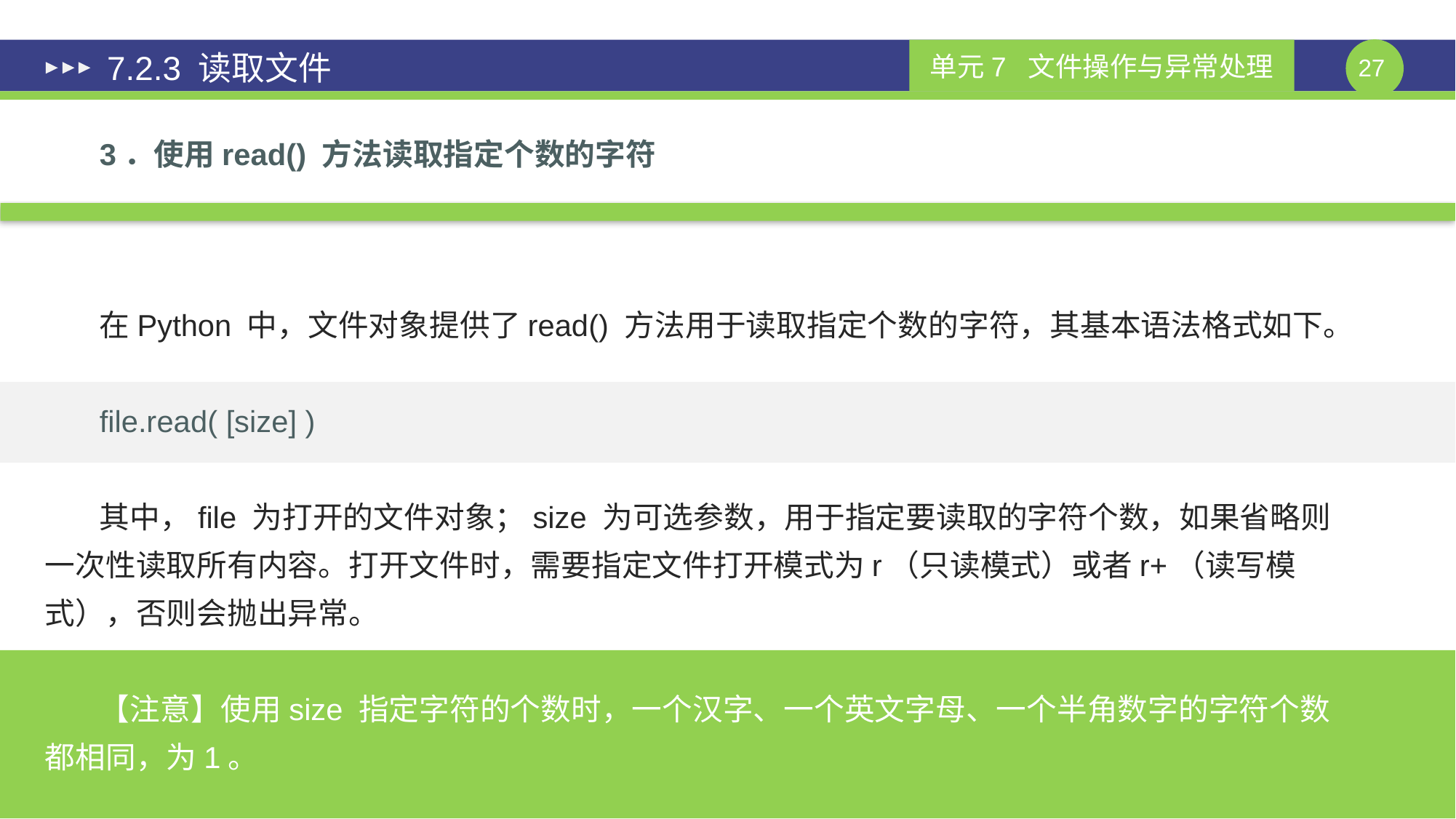

# 7.2.3 读取文件
3．使用read() 方法读取指定个数的字符

在Python 中，文件对象提供了read() 方法用于读取指定个数的字符，其基本语法格式如下。

file.read( [size] )

其中，file 为打开的文件对象；size 为可选参数，用于指定要读取的字符个数，如果省略则一次性读取所有内容。打开文件时，需要指定文件打开模式为r（只读模式）或者r+（读写模式），否则会抛出异常。

【注意】使用size 指定字符的个数时，一个汉字、一个英文字母、一个半角数字的字符个数都相同，为1。